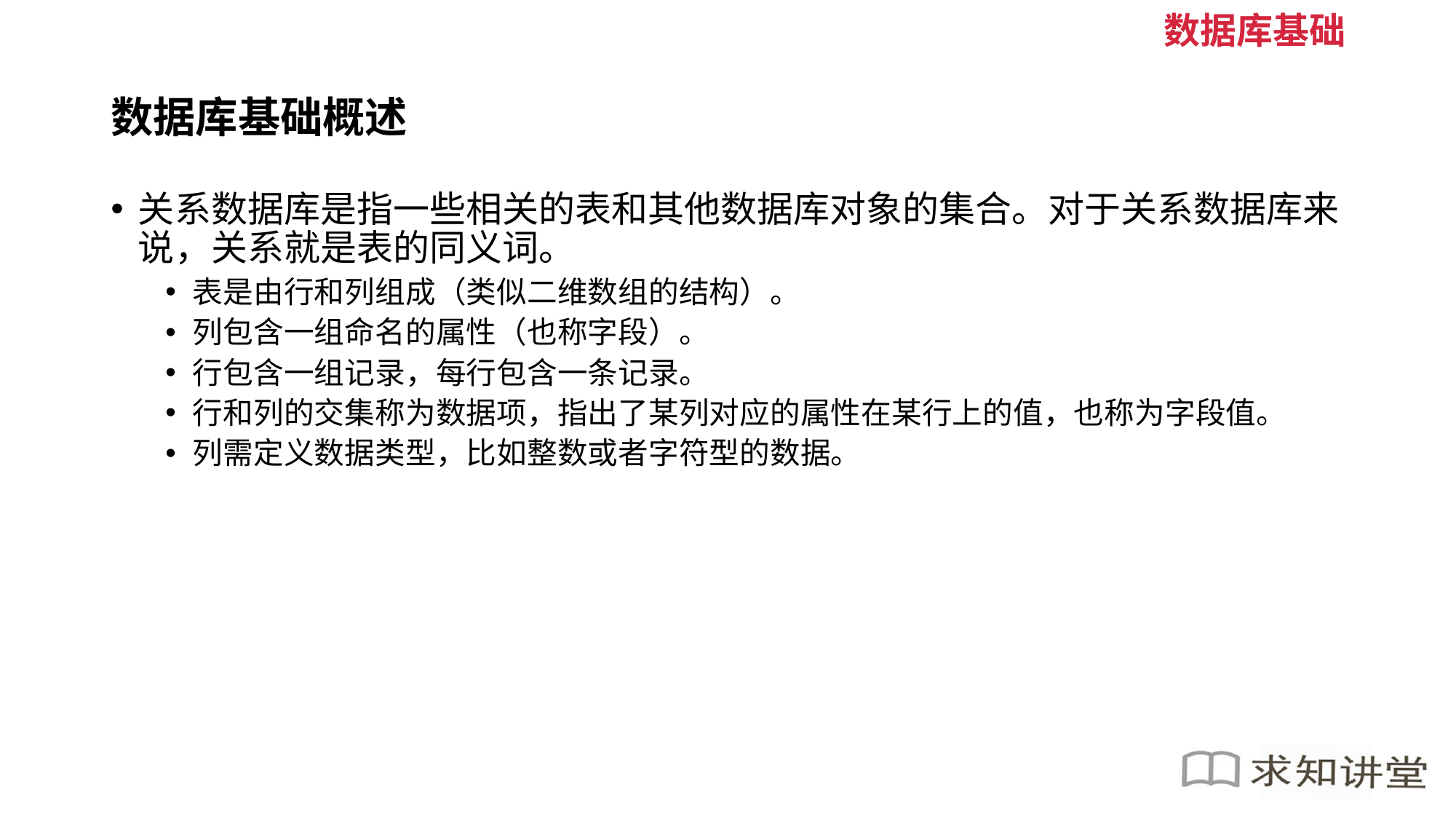

数据库基础
# 数据库基础概述
关系数据库是指一些相关的表和其他数据库对象的集合。对于关系数据库来说，关系就是表的同义词。
表是由行和列组成（类似二维数组的结构）。
列包含一组命名的属性（也称字段）。
行包含一组记录，每行包含一条记录。
行和列的交集称为数据项，指出了某列对应的属性在某行上的值，也称为字段值。
列需定义数据类型，比如整数或者字符型的数据。